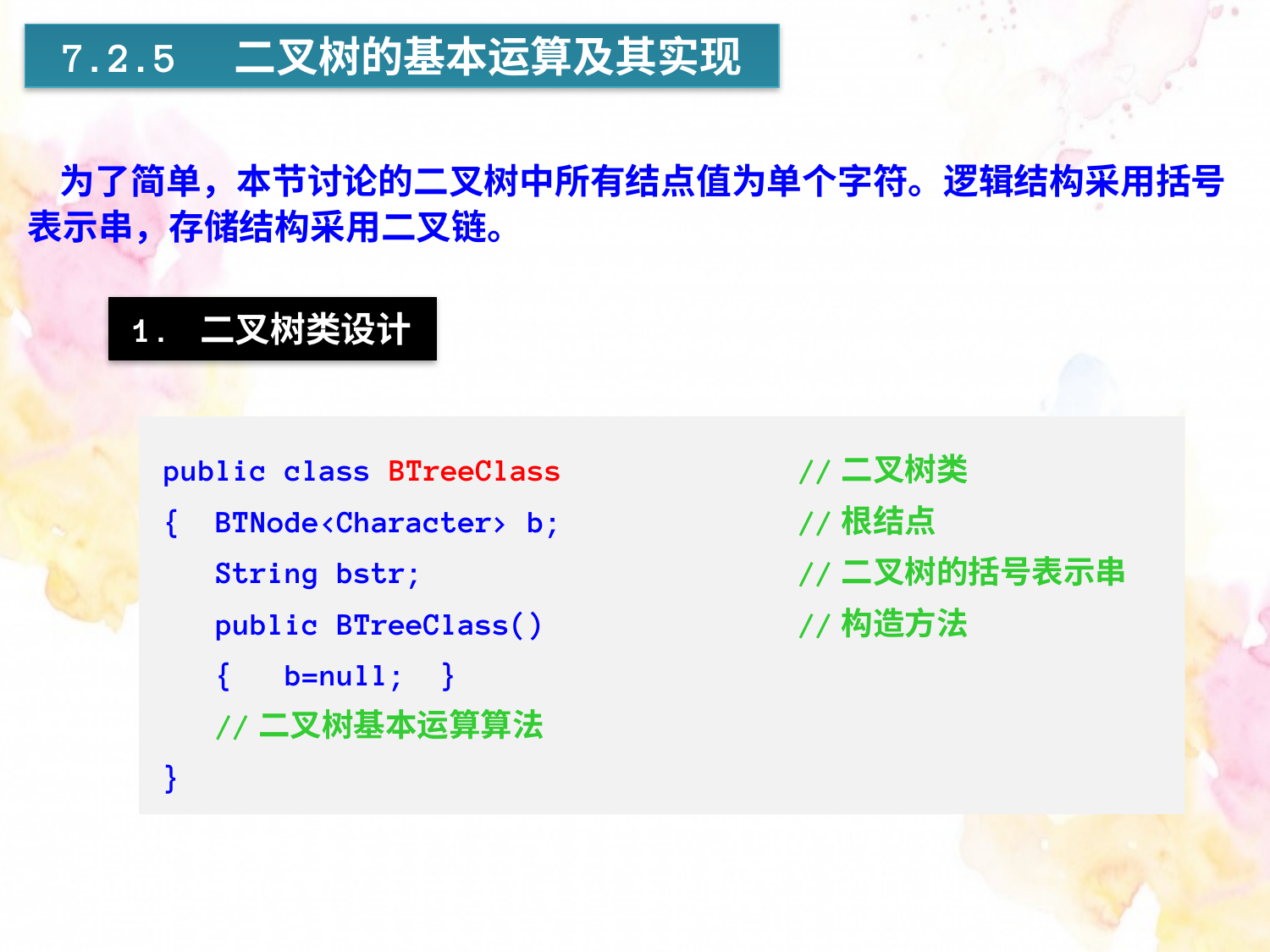

7.2.5  二叉树的基本运算及其实现
   为了简单，本节讨论的二叉树中所有结点值为单个字符。逻辑结构采用括号表示串，存储结构采用二叉链。
1. 二叉树类设计
public class BTreeClass		//二叉树类
{  BTNode<Character> b;		//根结点
   String bstr;			//二叉树的括号表示串
   public BTreeClass()		//构造方法
   {   b=null;  }
   //二叉树基本运算算法
}